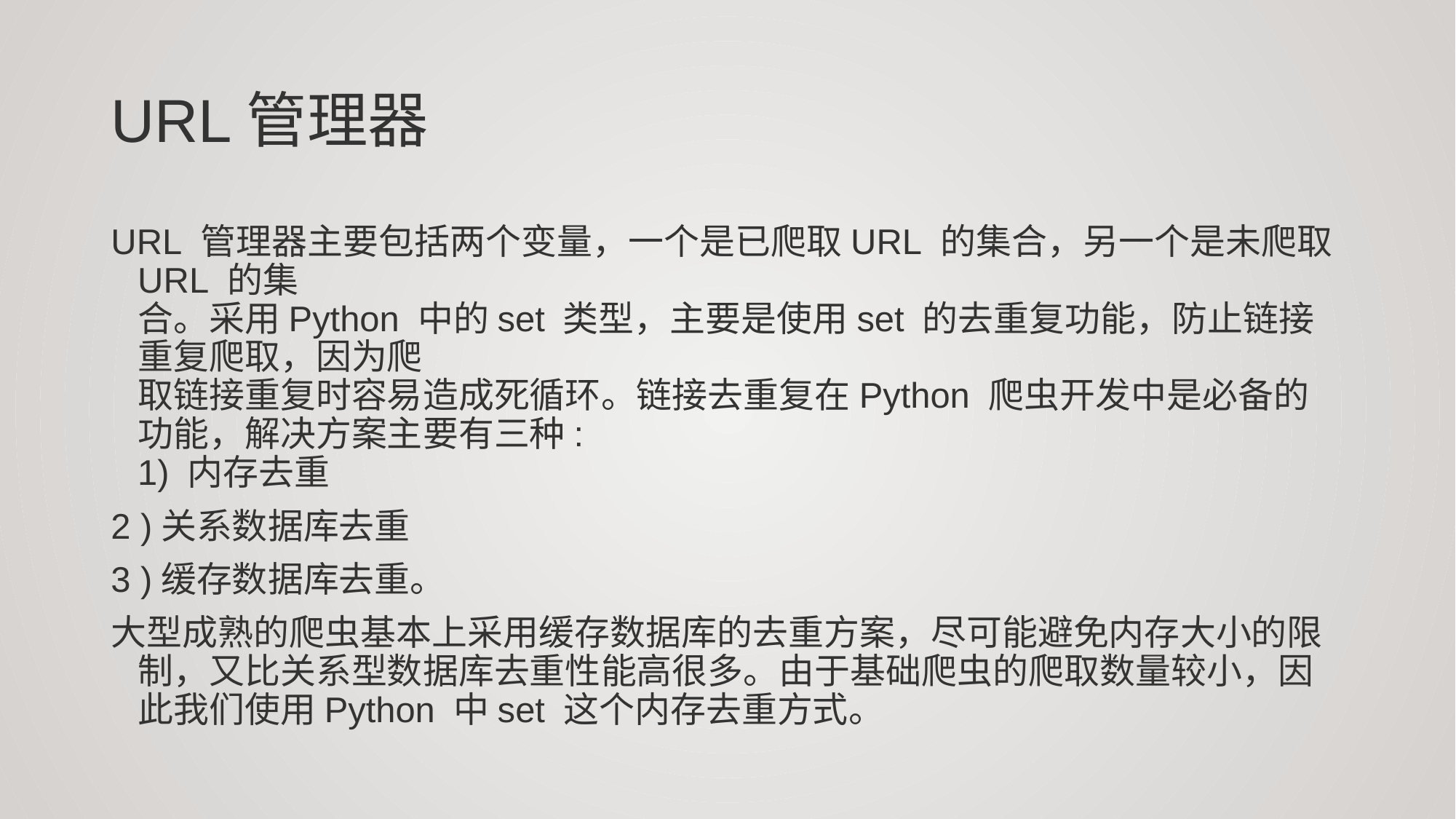

# URL管理器
URL 管理器主要包括两个变量，一个是已爬取URL 的集合，另一个是未爬取URL 的集
合。采用Python 中的set 类型，主要是使用set 的去重复功能，防止链接重复爬取，因为爬
取链接重复时容易造成死循环。链接去重复在Python 爬虫开发中是必备的功能，解决方案主要有三种:
1) 内存去重
2 )关系数据库去重
3 )缓存数据库去重。
大型成熟的爬虫基本上采用缓存数据库的去重方案，尽可能避免内存大小的限制，又比关系型数据库去重性能高很多。由于基础爬虫的爬取数量较小，因此我们使用Python 中set 这个内存去重方式。